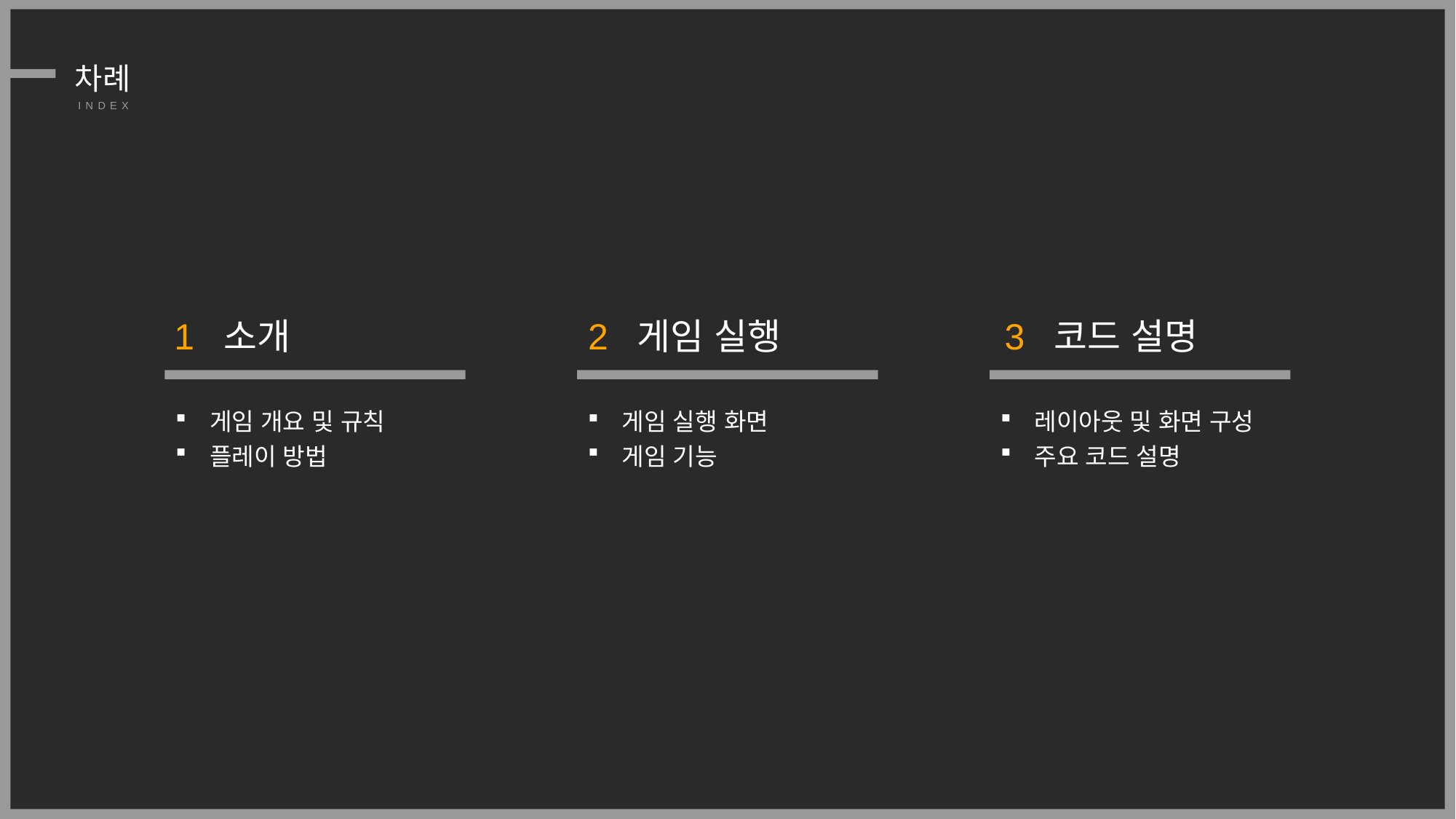

차례

INDEX
1  소개
2  게임 실행
3  코드 설명

게임 개요 및 규칙
플레이 방법
게임 실행 화면
게임 기능
레이아웃 및 화면 구성
주요 코드 설명